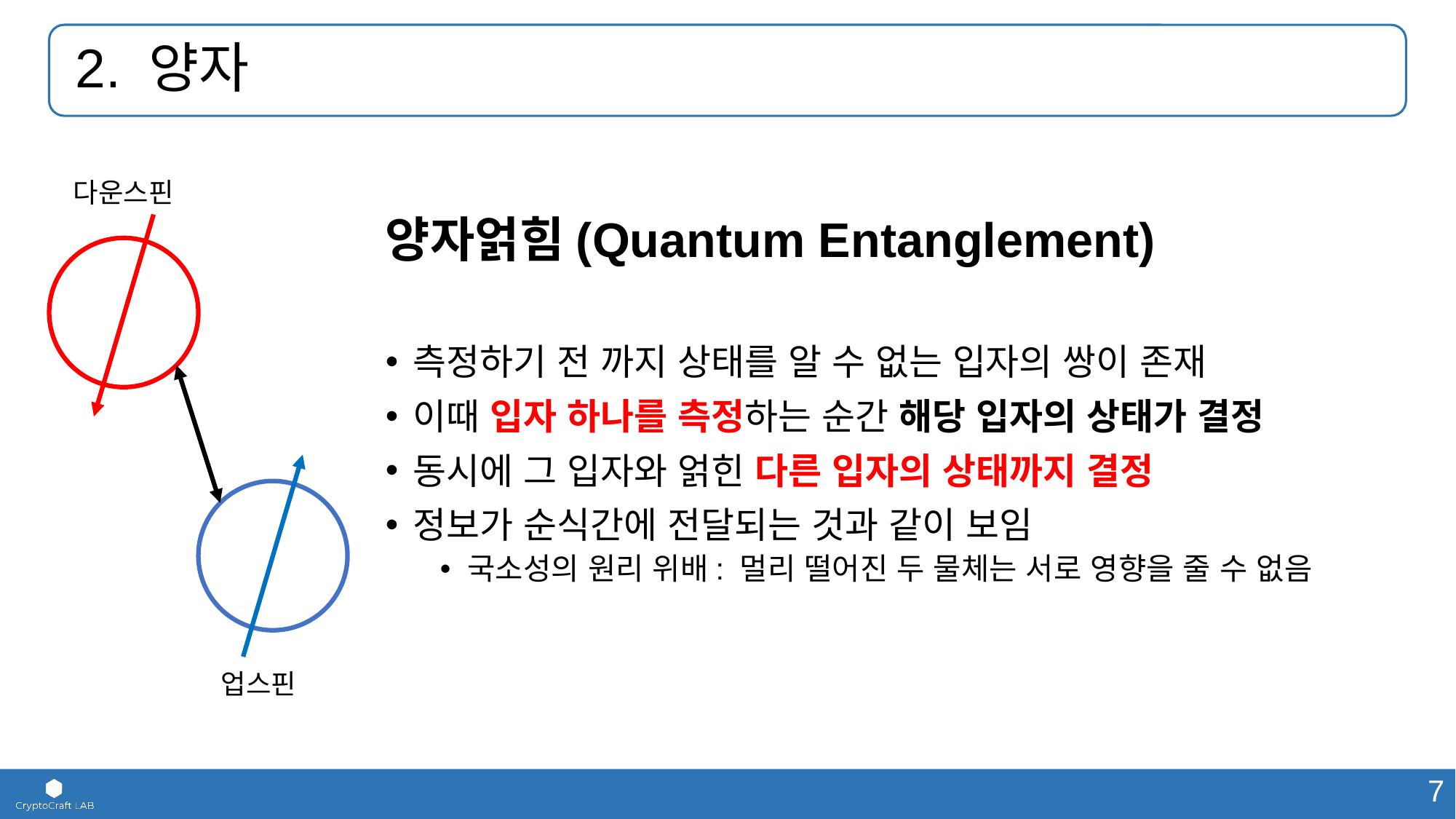

# 2. 양자
다운스핀
양자얽힘(Quantum Entanglement)

측정하기 전 까지 상태를 알 수 없는 입자의 쌍이 존재
이때 입자 하나를 측정하는 순간 해당 입자의 상태가 결정
동시에 그 입자와 얽힌 다른 입자의 상태까지 결정
정보가 순식간에 전달되는 것과 같이 보임
국소성의 원리 위배: 멀리 떨어진 두 물체는 서로 영향을 줄 수 없음

업스핀